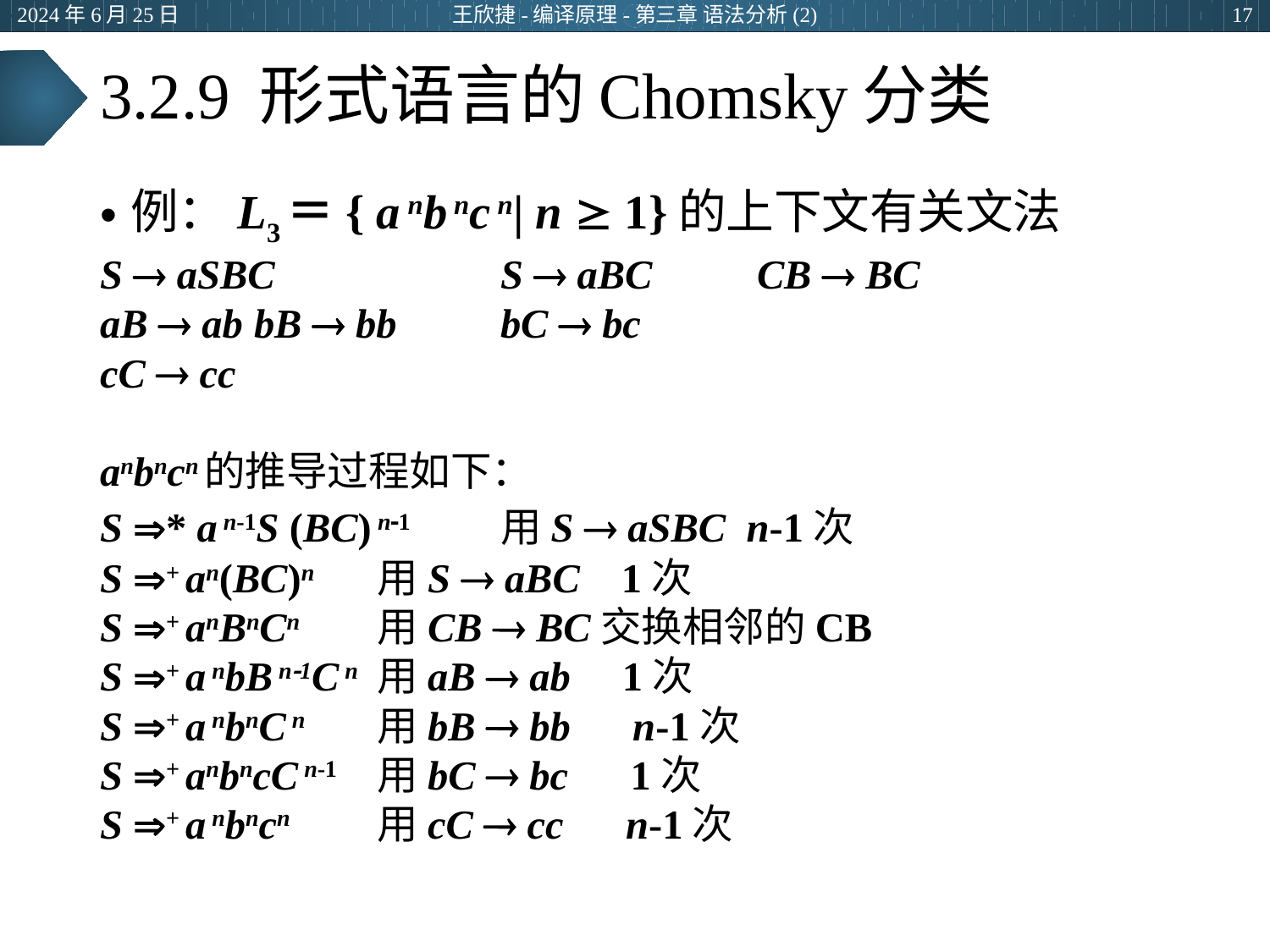

2024年6月25日
王欣捷-编译原理-第三章 语法分析(2)
17
# 3.2.9 形式语言的Chomsky分类
例：L3＝{ a nb nc n| n ≥ 1}的上下文有关文法
S → aSBC 	 	S → aBC 		 CB → BC
aB → ab 		bB → bb		bC → bc
cC → cc

anbncn的推导过程如下：
S ⇒* a n-1S (BC) n−1	用S → aSBC  n-1次
S ⇒+ an(BC)n 		用S → aBC    1次
S ⇒+ anBnCn		用CB → BC交换相邻的CB
S ⇒+ a nbB n−1C n	用aB → ab     1次
S ⇒+ a nbnC n 		用bB → bb      n-1次
S ⇒+ anbncC n-1	用bC → bc      1次
S ⇒+ a nbncn		用cC → cc      n-1次